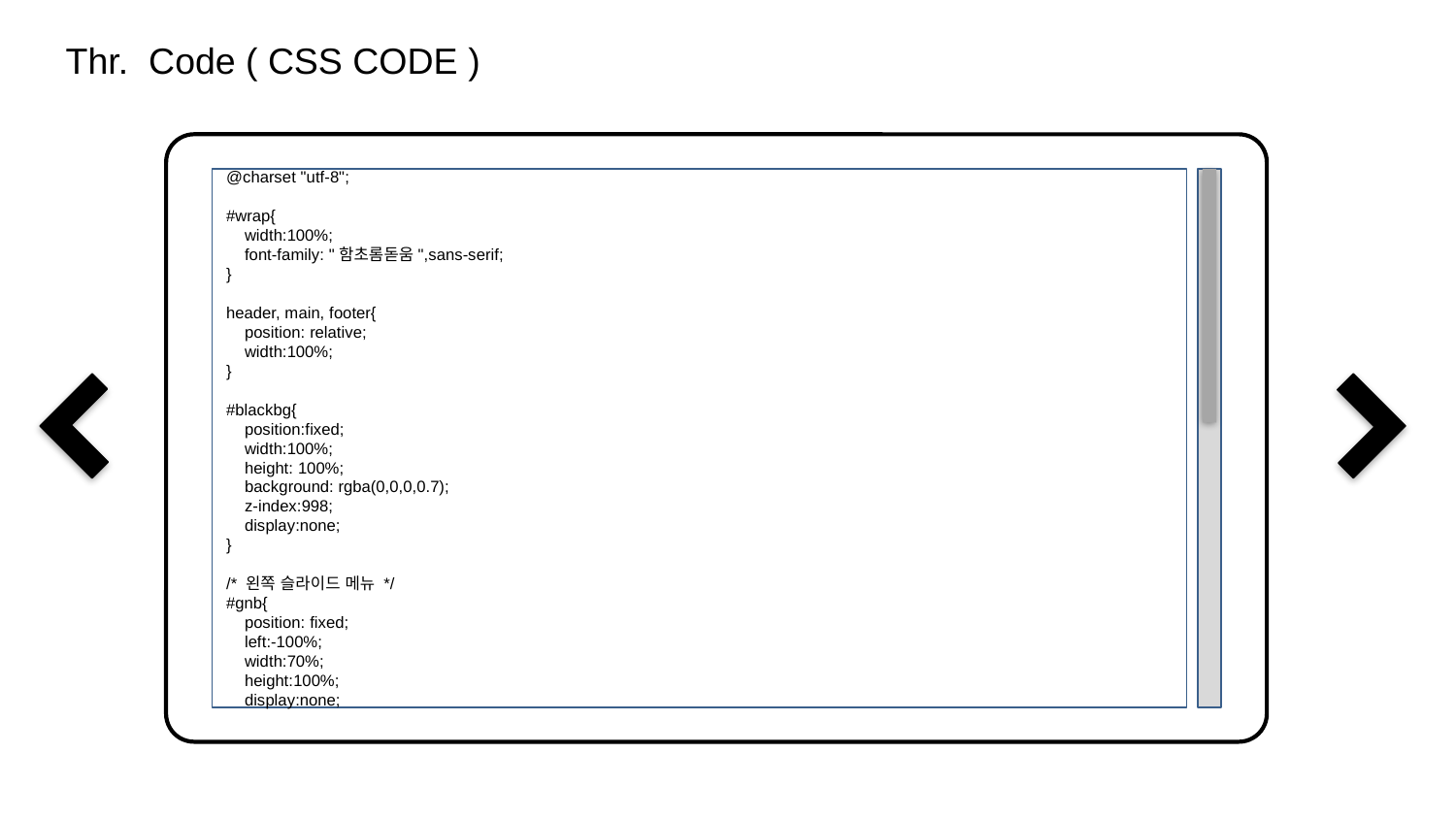

Thr.  Code ( CSS CODE )

@charset "utf-8";
#wrap{
    width:100%;
    font-family: "함초롬돋움",sans-serif;
}
header, main, footer{
    position: relative;
    width:100%;
}
#blackbg{
    position:fixed;
    width:100%;
    height: 100%;
    background: rgba(0,0,0,0.7);
    z-index:998;
    display:none;
}
/* 왼쪽 슬라이드 메뉴 */
#gnb{
    position: fixed;
    left:-100%;
    width:70%;
    height:100%;
    display:none;